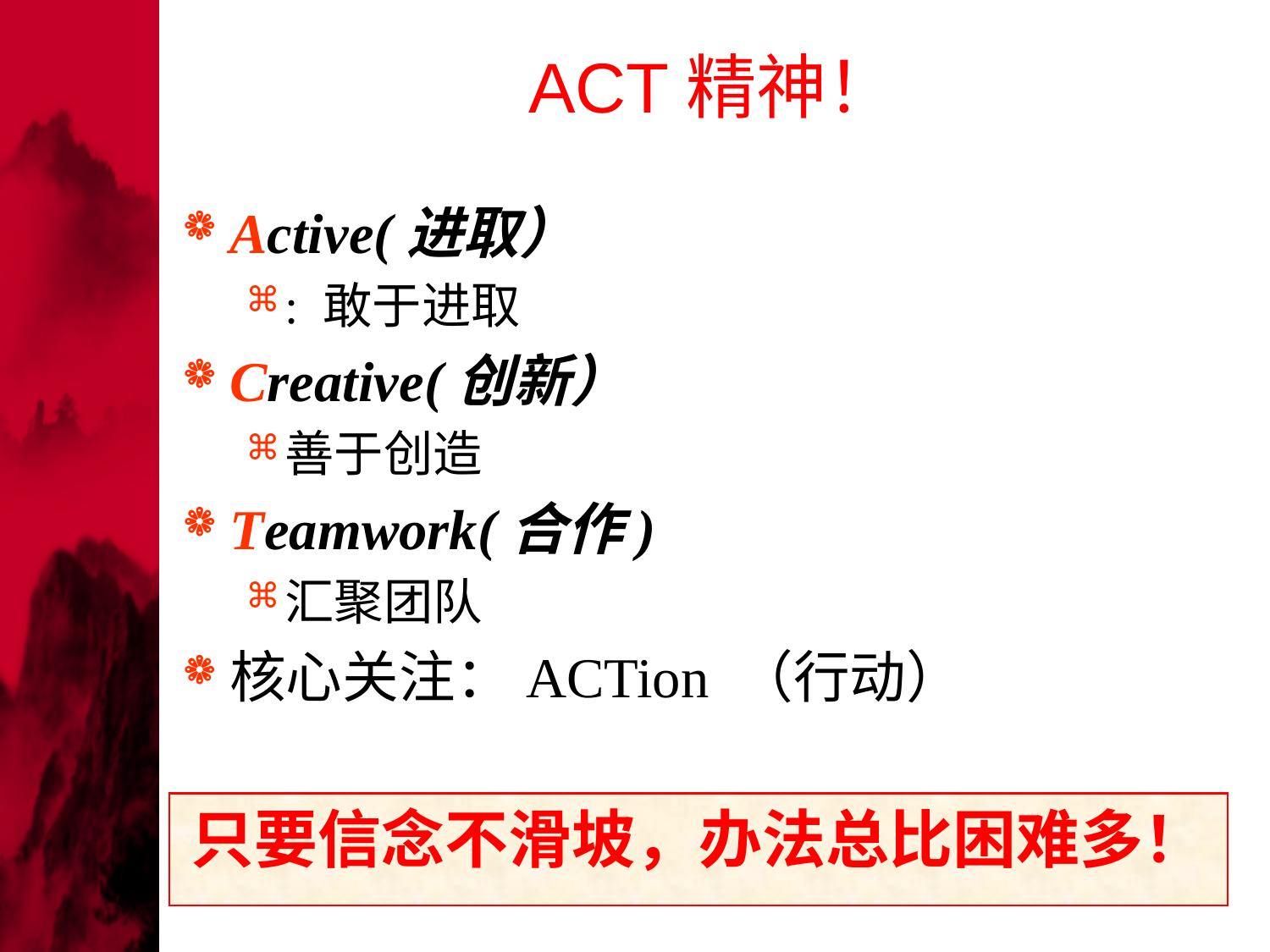

# ACT精神！
Active(进取）
: 敢于进取
Creative(创新）
善于创造
Teamwork(合作)
汇聚团队
核心关注：ACTion （行动）

只要信念不滑坡，办法总比困难多！